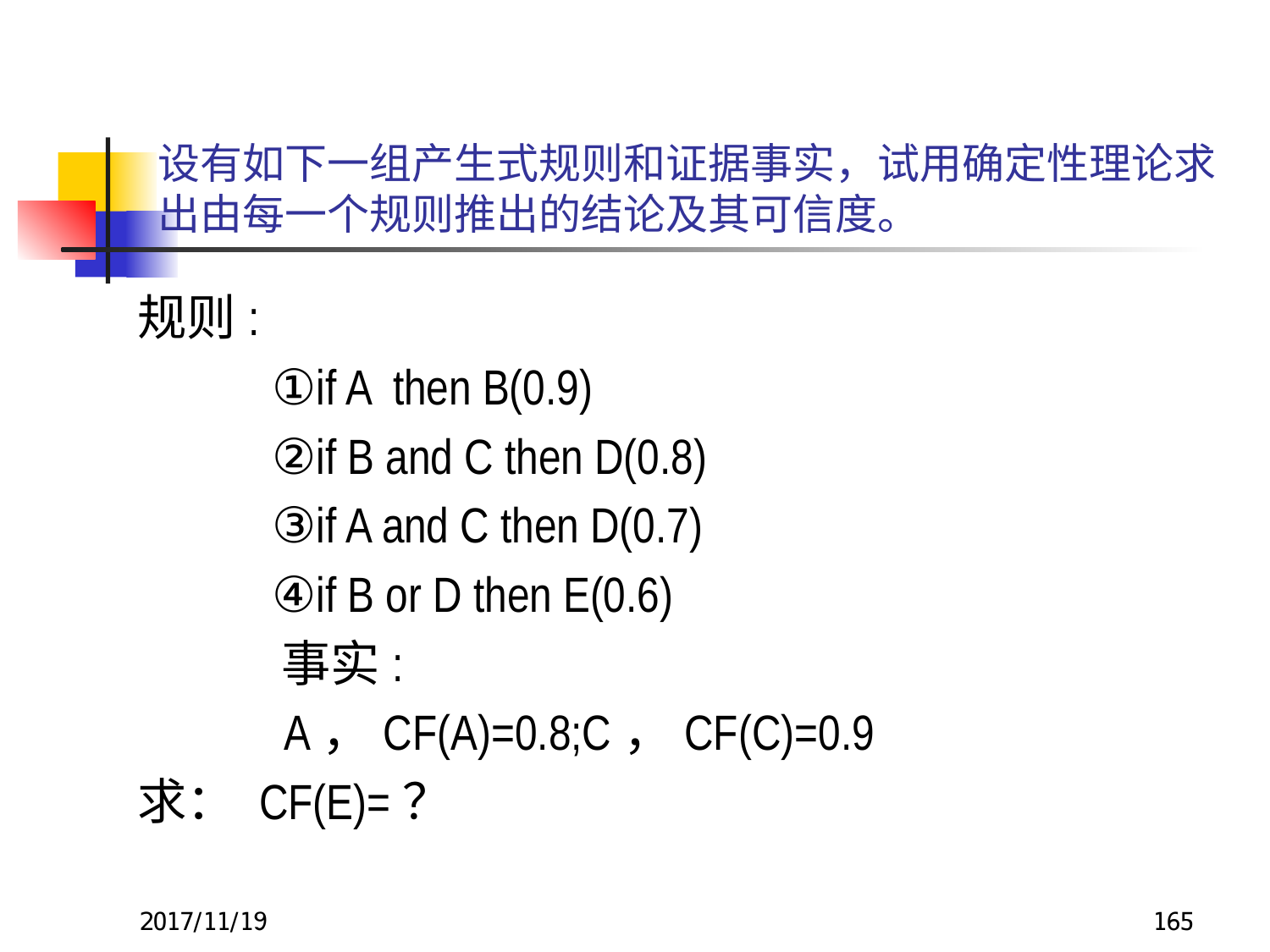

# 设有如下一组产生式规则和证据事实，试用确定性理论求出由每一个规则推出的结论及其可信度。
规则:
            ①if A  then B(0.9)
            ②if B and C then D(0.8)
            ③if A and C then D(0.7)
            ④if B or D then E(0.6)
            事实:
             A，CF(A)=0.8;C，CF(C)=0.9
求： CF(E)=？

2017/11/19
165